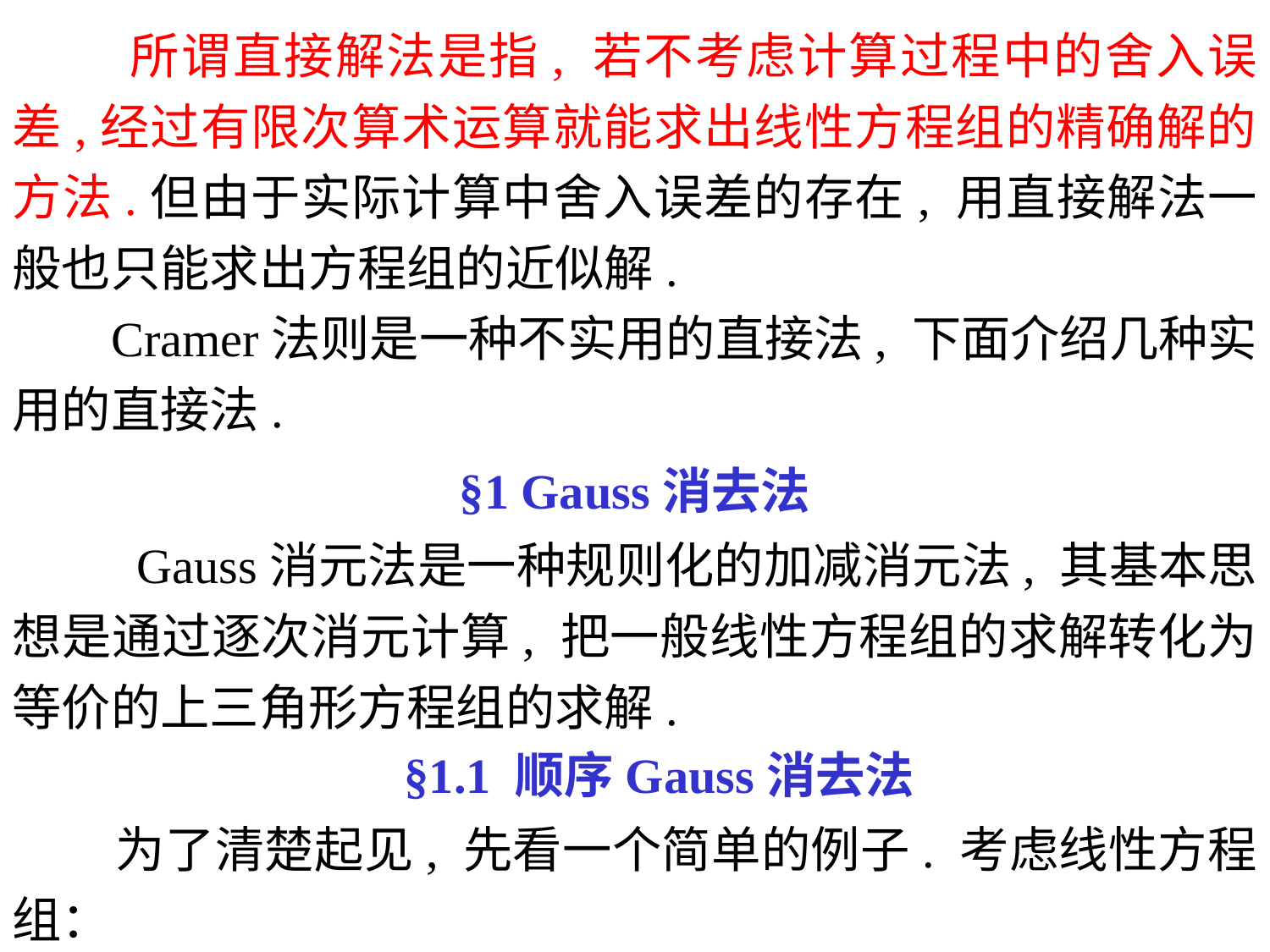

所谓直接解法是指, 若不考虑计算过程中的舍入误差,经过有限次算术运算就能求出线性方程组的精确解的方法.但由于实际计算中舍入误差的存在, 用直接解法一般也只能求出方程组的近似解.
        Cramer法则是一种不实用的直接法, 下面介绍几种实用的直接法.
§1 Gauss消去法
          Gauss消元法是一种规则化的加减消元法, 其基本思想是通过逐次消元计算, 把一般线性方程组的求解转化为等价的上三角形方程组的求解.
    §1.1 顺序Gauss消去法
        为了清楚起见, 先看一个简单的例子. 考虑线性方程组：